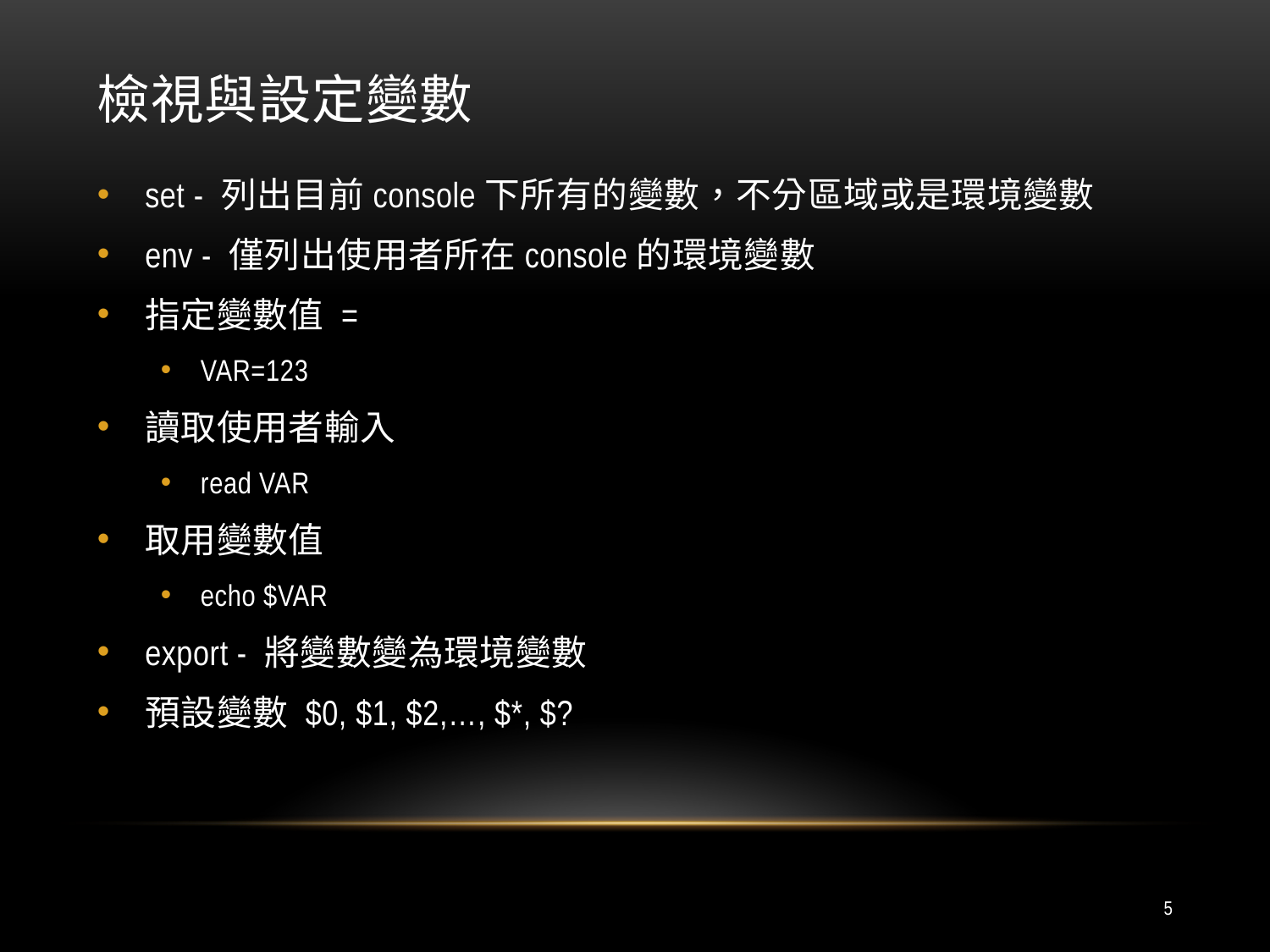

# 檢視與設定變數
set - 列出目前console下所有的變數，不分區域或是環境變數
env - 僅列出使用者所在console的環境變數
指定變數值 =
VAR=123
讀取使用者輸入
read VAR
取用變數值
echo $VAR
export - 將變數變為環境變數
預設變數 $0, $1, $2,…, $*, $?

5